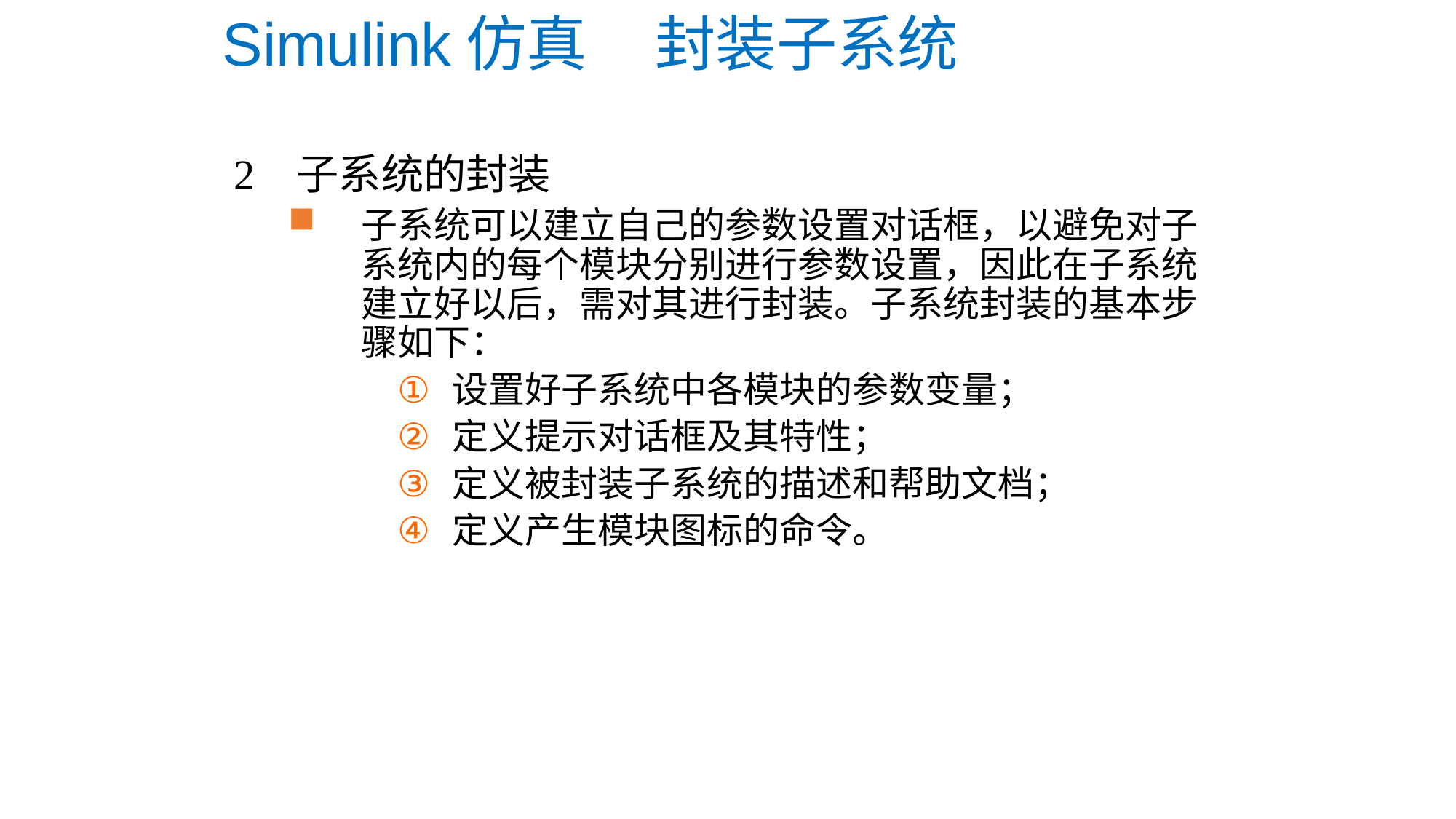

Simulink仿真     封装子系统

2   子系统的封装
子系统可以建立自己的参数设置对话框，以避免对子系统内的每个模块分别进行参数设置，因此在子系统建立好以后，需对其进行封装。子系统封装的基本步骤如下：
设置好子系统中各模块的参数变量；
定义提示对话框及其特性；
定义被封装子系统的描述和帮助文档；
定义产生模块图标的命令。